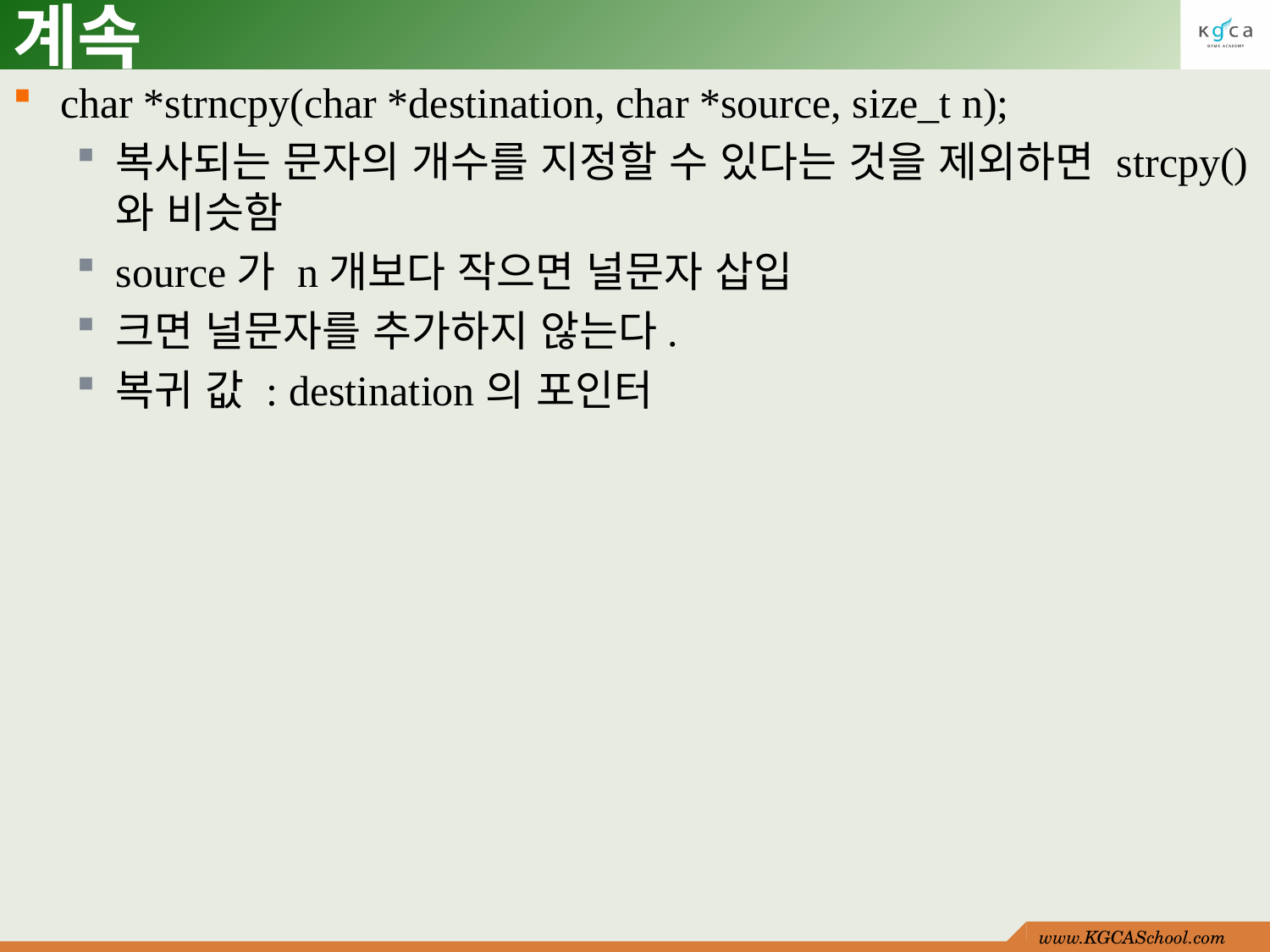

# 계속
char *strncpy(char *destination, char *source, size_t n);
복사되는 문자의 개수를 지정할 수 있다는 것을 제외하면 strcpy()와 비슷함
source가 n개보다 작으면 널문자 삽입
크면 널문자를 추가하지 않는다.
복귀 값 : destination의 포인터